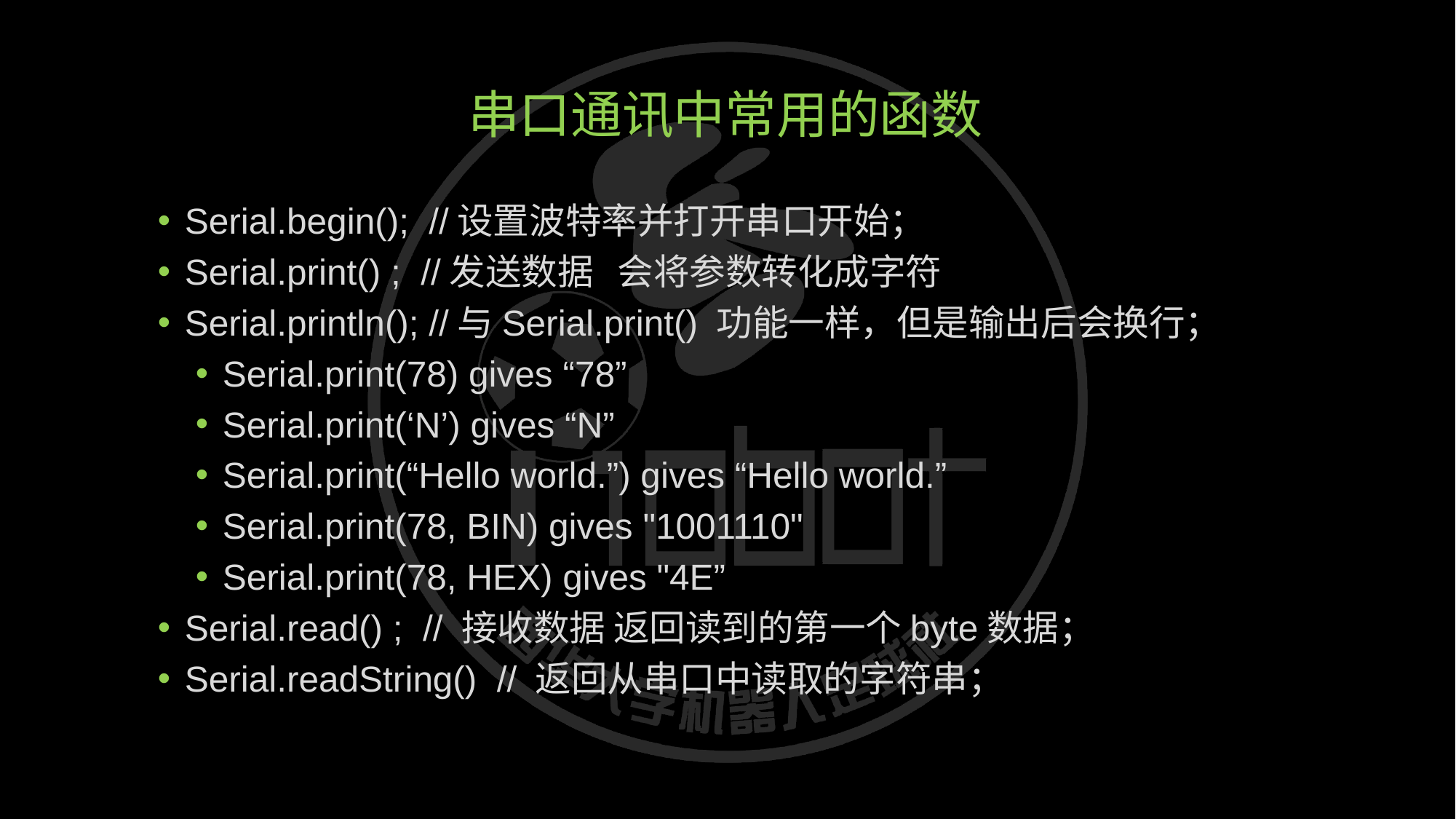

# 串口通讯中常用的函数
Serial.begin();  //设置波特率并打开串口开始；
Serial.print() ;  //发送数据   会将参数转化成字符
Serial.println(); //与Serial.print() 功能一样，但是输出后会换行；
Serial.print(78) gives “78”
Serial.print(‘N’) gives “N”
Serial.print(“Hello world.”) gives “Hello world.”
Serial.print(78, BIN) gives "1001110"
Serial.print(78, HEX) gives "4E”
Serial.read() ;  // 接收数据 返回读到的第一个byte数据；
Serial.readString()  // 返回从串口中读取的字符串；